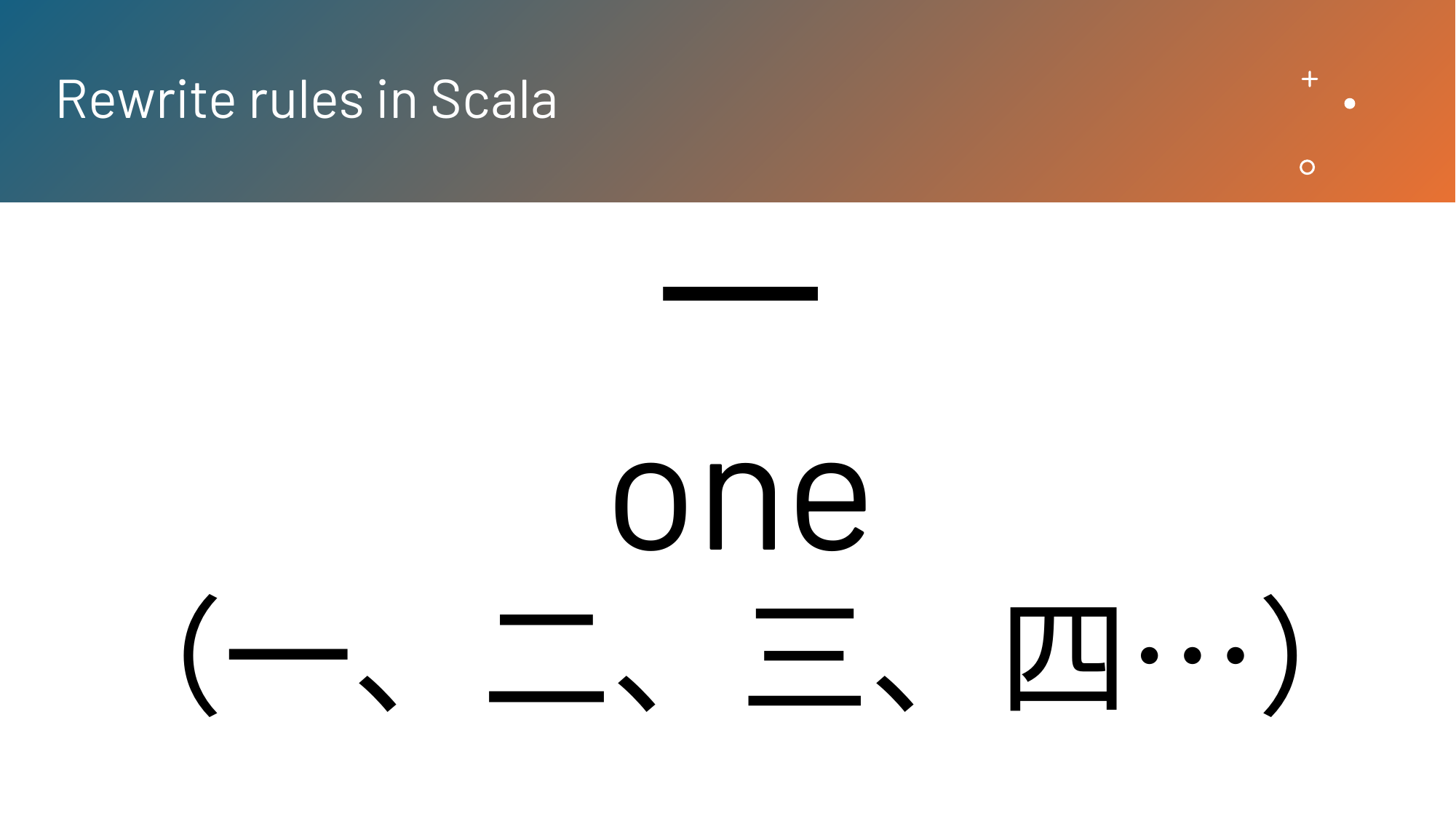

# Rewrite rules in Scala

一
one
（一、二、三、四…）